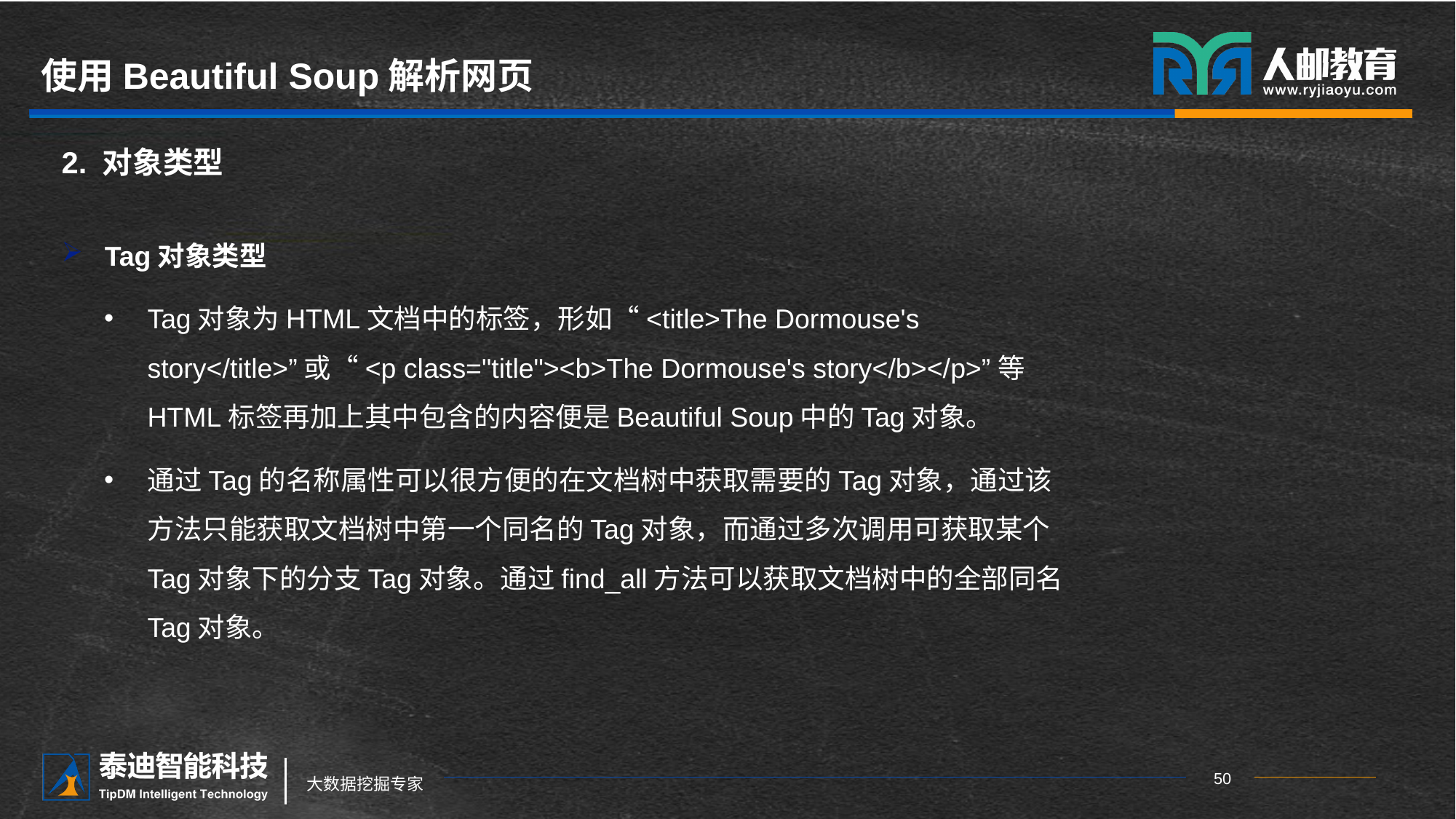

# 使用Beautiful Soup解析网页
2. 对象类型
Tag对象类型
Tag对象为HTML文档中的标签，形如“<title>The Dormouse's story</title>”或“<p class="title"><b>The Dormouse's story</b></p>”等HTML标签再加上其中包含的内容便是Beautiful Soup中的Tag对象。
通过Tag的名称属性可以很方便的在文档树中获取需要的Tag对象，通过该方法只能获取文档树中第一个同名的Tag对象，而通过多次调用可获取某个Tag对象下的分支Tag对象。通过find_all方法可以获取文档树中的全部同名Tag对象。